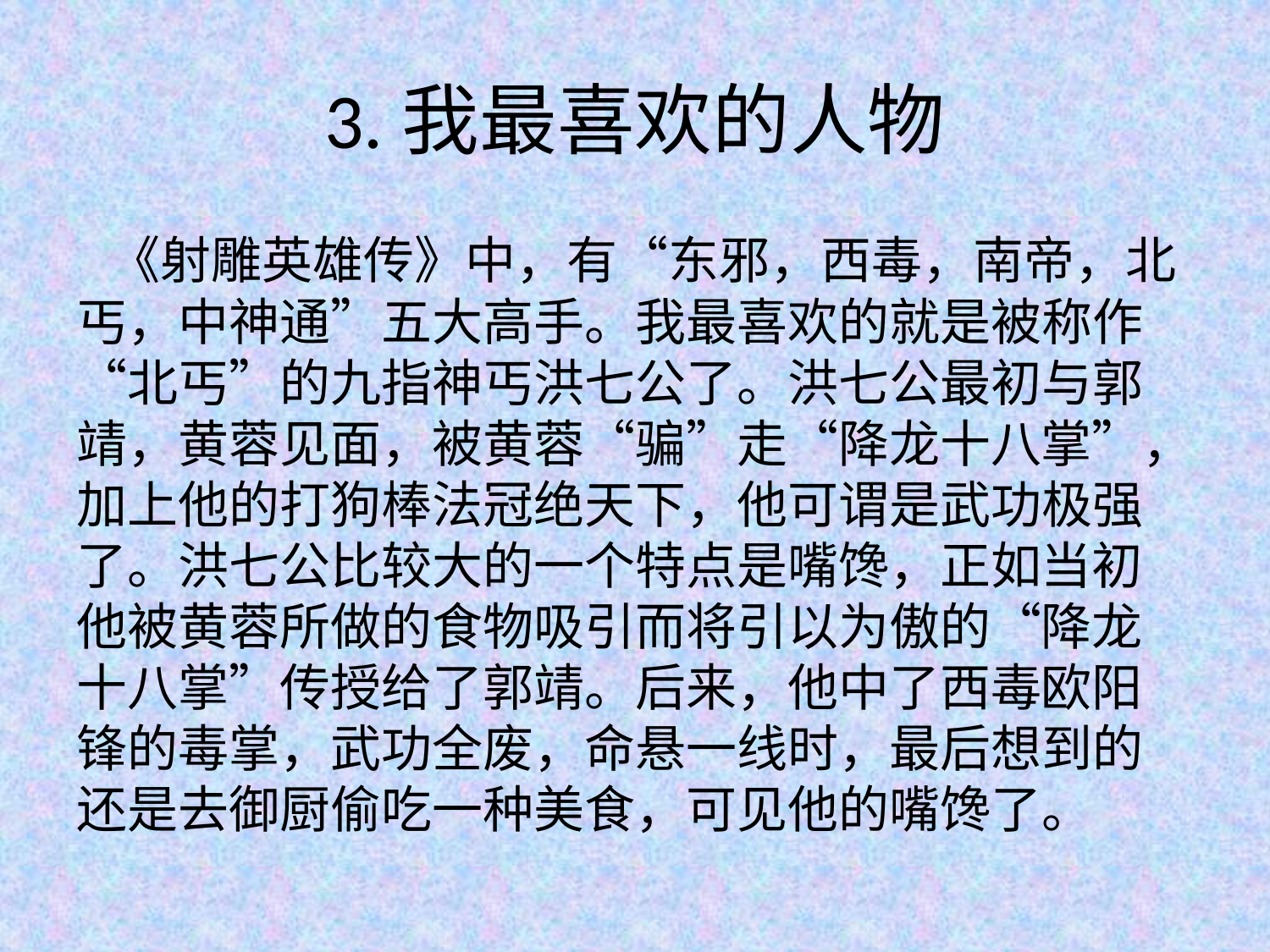

# 3.我最喜欢的人物
  《射雕英雄传》中，有“东邪，西毒，南帝，北丐，中神通”五大高手。我最喜欢的就是被称作“北丐”的九指神丐洪七公了。洪七公最初与郭靖，黄蓉见面，被黄蓉“骗”走“降龙十八掌”，加上他的打狗棒法冠绝天下，他可谓是武功极强了。洪七公比较大的一个特点是嘴馋，正如当初他被黄蓉所做的食物吸引而将引以为傲的“降龙十八掌”传授给了郭靖。后来，他中了西毒欧阳锋的毒掌，武功全废，命悬一线时，最后想到的还是去御厨偷吃一种美食，可见他的嘴馋了。